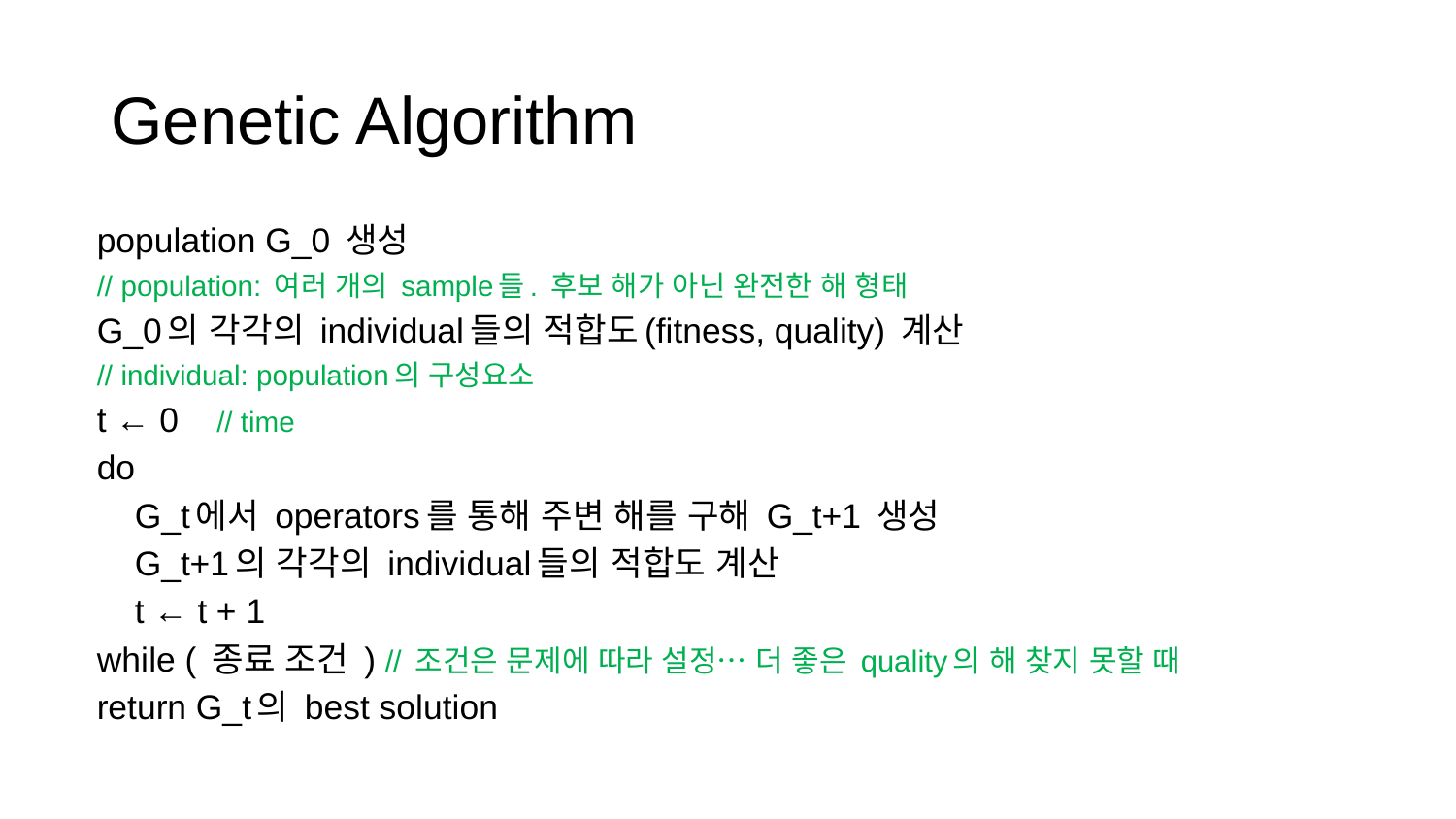

# Genetic Algorithm
population G_0 생성
// population: 여러 개의 sample들. 후보 해가 아닌 완전한 해 형태
G_0의 각각의 individual들의 적합도(fitness, quality) 계산
// individual: population의 구성요소
t ← 0    // time
do
    G_t에서 operators를 통해 주변 해를 구해 G_t+1 생성
    G_t+1의 각각의 individual들의 적합도 계산
    t ← t + 1
while ( 종료 조건 ) // 조건은 문제에 따라 설정… 더 좋은 quality의 해 찾지 못할 때
return G_t의 best solution